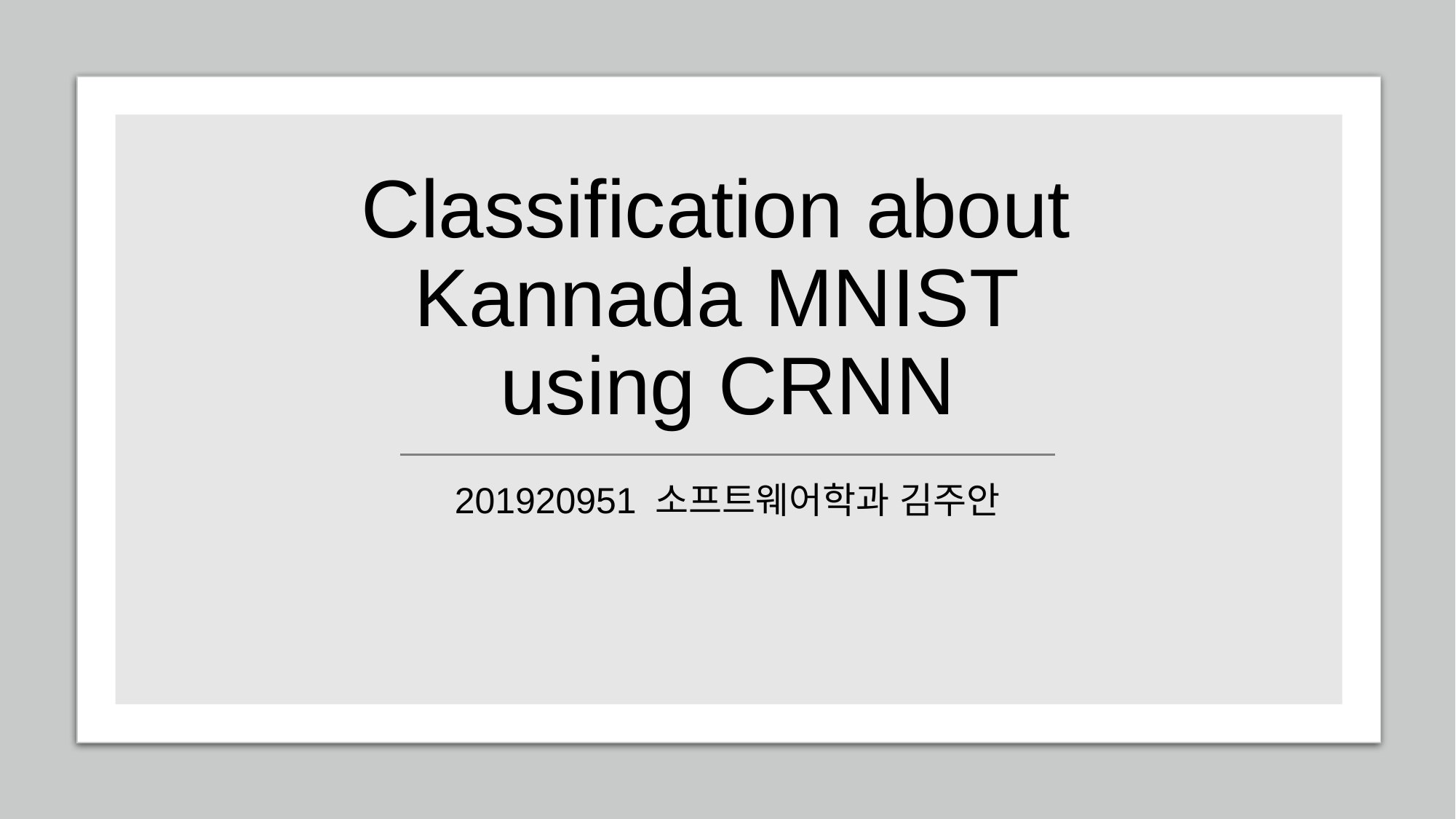

# Classification about Kannada MNIST using CRNN
201920951 소프트웨어학과 김주안